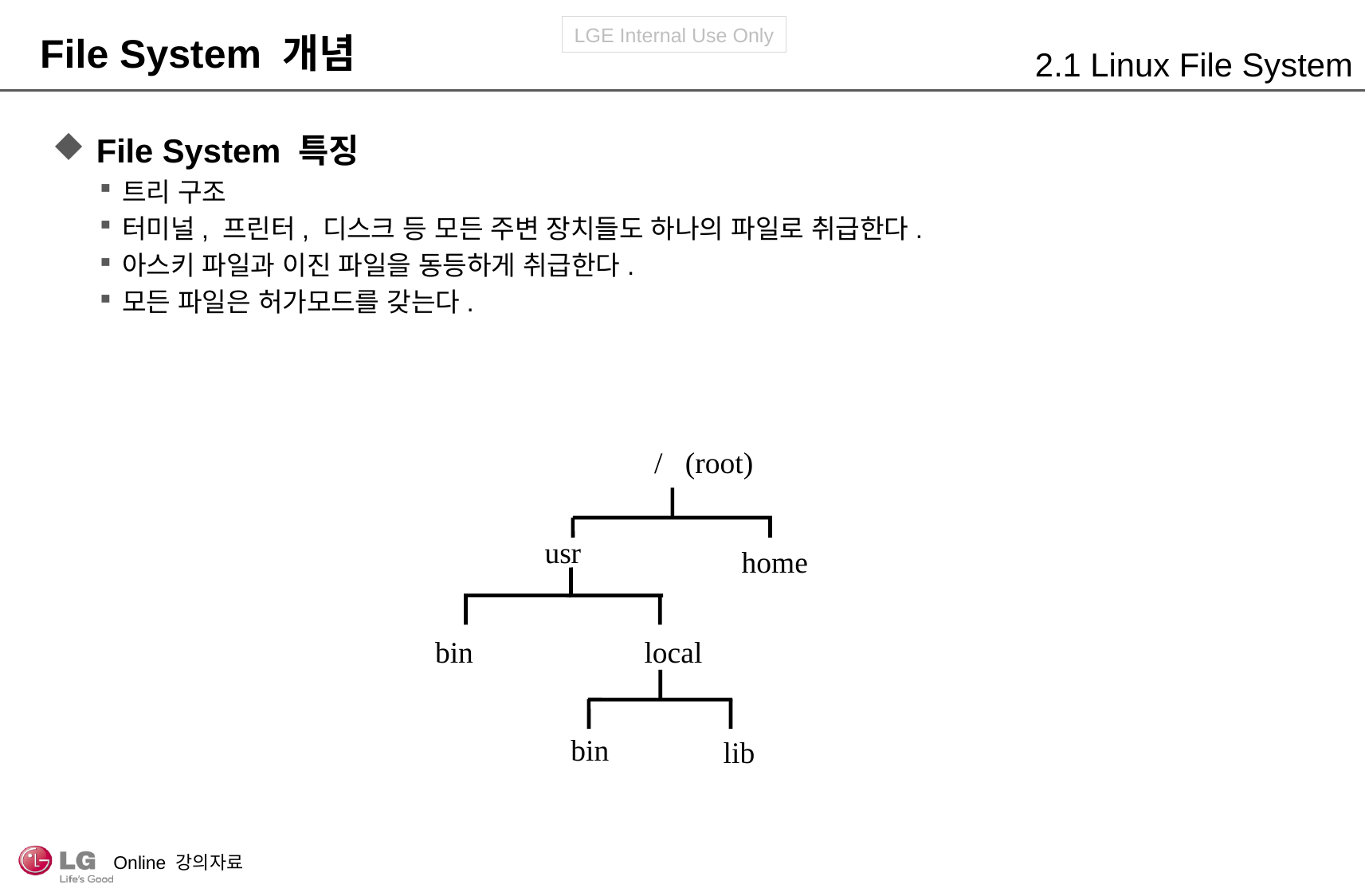

File System 개념
2.1 Linux File System

 File System 특징
트리 구조
터미널, 프린터, 디스크 등 모든 주변 장치들도 하나의 파일로 취급한다.
아스키 파일과 이진 파일을 동등하게 취급한다.
모든 파일은 허가모드를 갖는다.

/   (root)

usr
home

bin
local

bin
lib